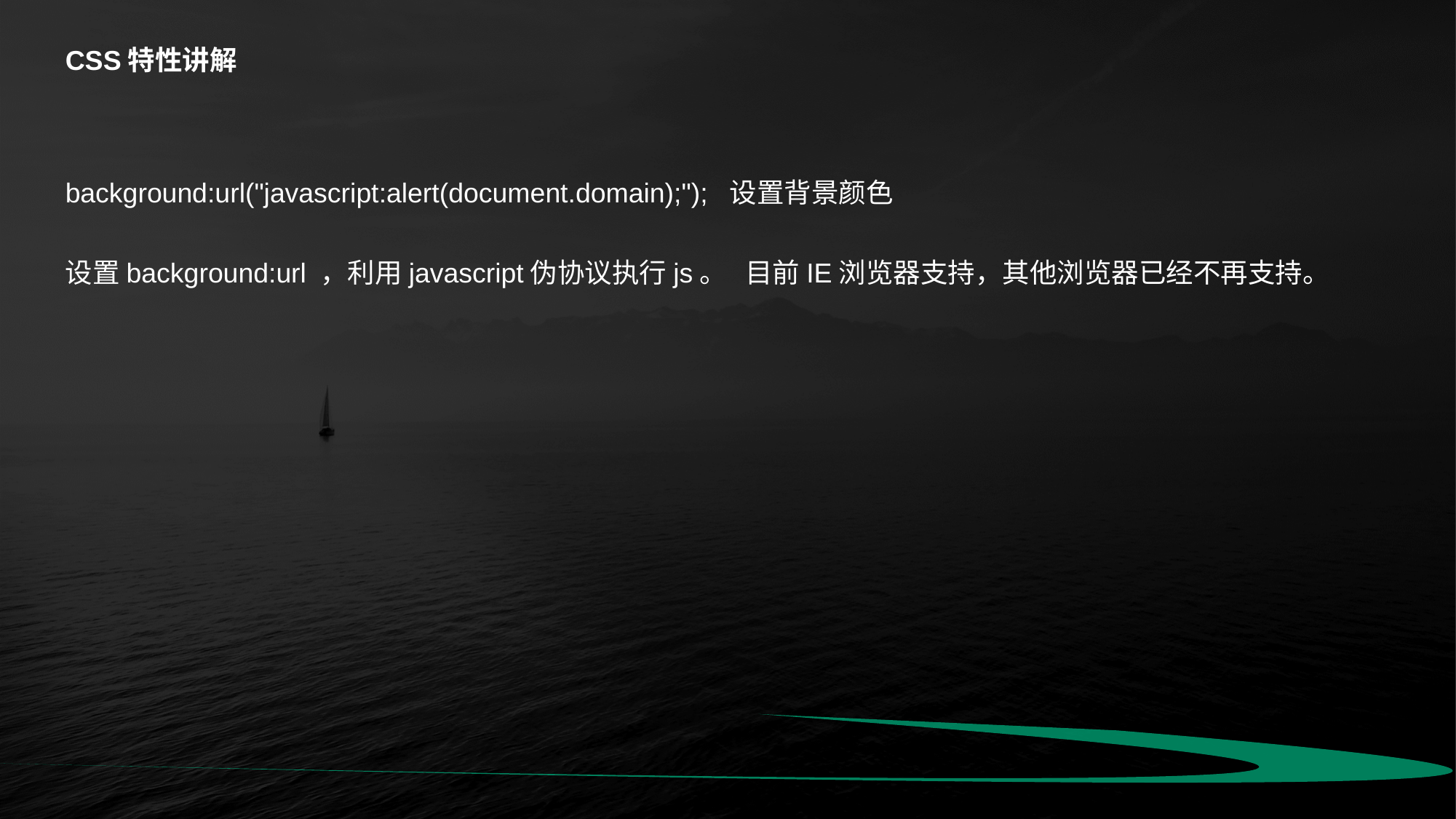

CSS特性讲解
background:url("javascript:alert(document.domain);");  设置背景颜色
设置background:url ，利用javascript伪协议执行js。   目前IE浏览器支持，其他浏览器已经不再支持。